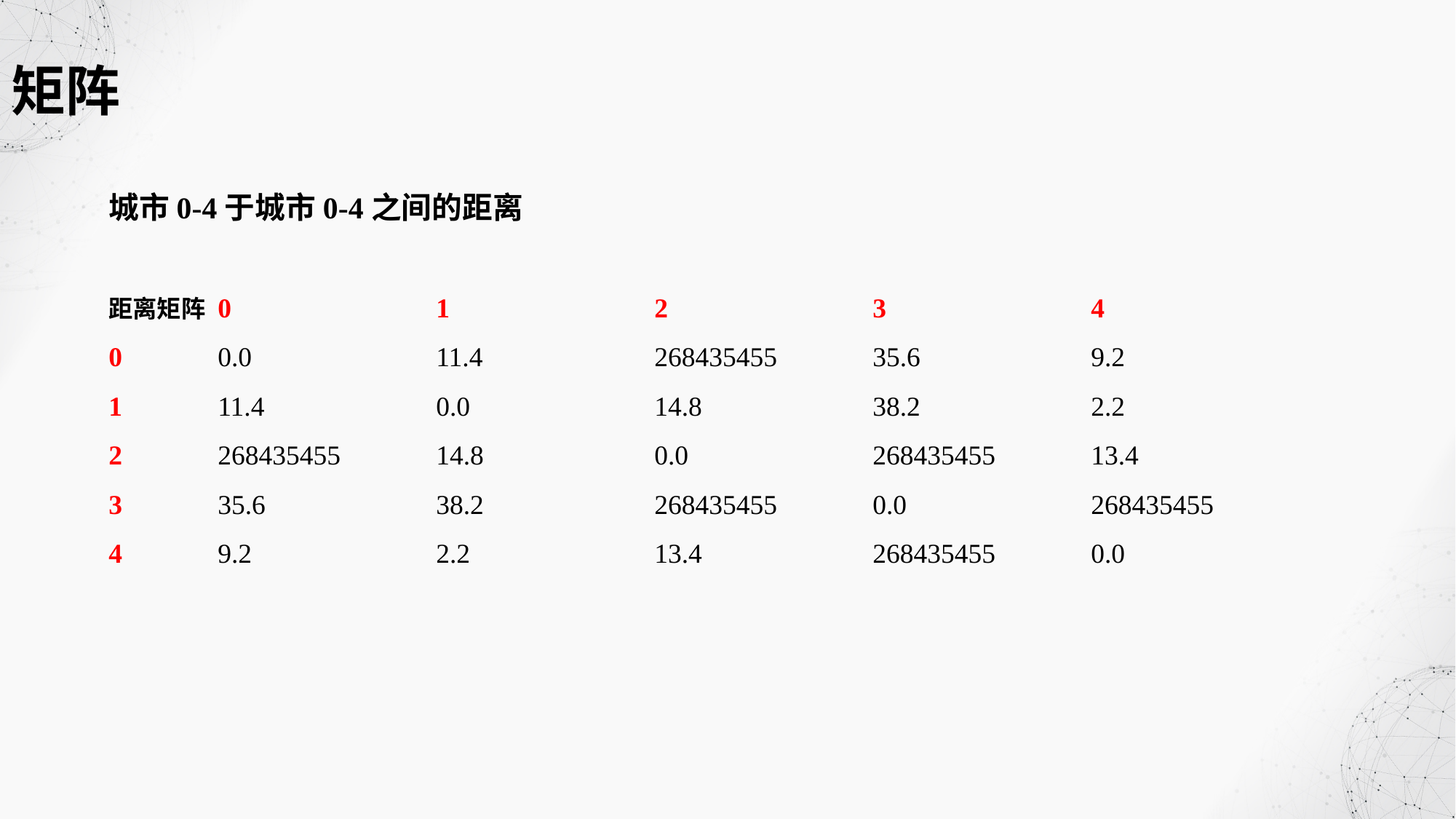

矩阵
城市0-4于城市0-4之间的距离

距离矩阵	0		1		2		3		4
0	0.0		11.4		268435455	35.6		9.2
1	11.4		0.0		14.8		38.2		2.2
2	268435455	14.8		0.0		268435455	13.4
3	35.6		38.2		268435455	0.0		268435455
4	9.2		2.2		13.4		268435455	0.0